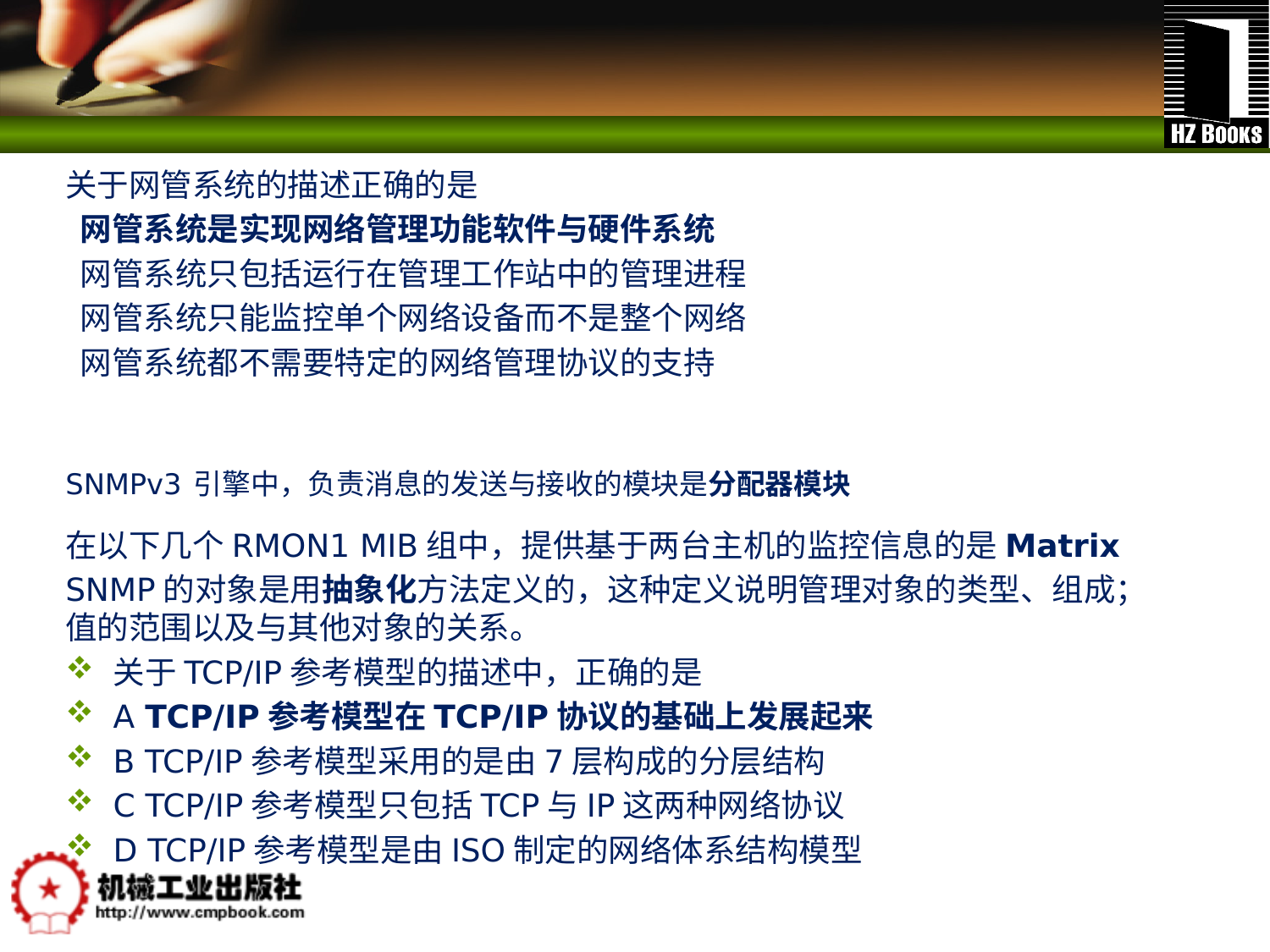

#
关于网管系统的描述正确的是
 网管系统是实现网络管理功能软件与硬件系统
 网管系统只包括运行在管理工作站中的管理进程
 网管系统只能监控单个网络设备而不是整个网络
 网管系统都不需要特定的网络管理协议的支持

SNMPv3引擎中，负责消息的发送与接收的模块是分配器模块
在以下几个RMON1 MIB组中，提供基于两台主机的监控信息的是Matrix
SNMP的对象是用抽象化方法定义的，这种定义说明管理对象的类型、组成；值的范围以及与其他对象的关系。
关于TCP/IP参考模型的描述中，正确的是
A TCP/IP参考模型在TCP/IP协议的基础上发展起来
B TCP/IP参考模型采用的是由7层构成的分层结构
C TCP/IP参考模型只包括TCP与IP这两种网络协议
D TCP/IP参考模型是由ISO制定的网络体系结构模型